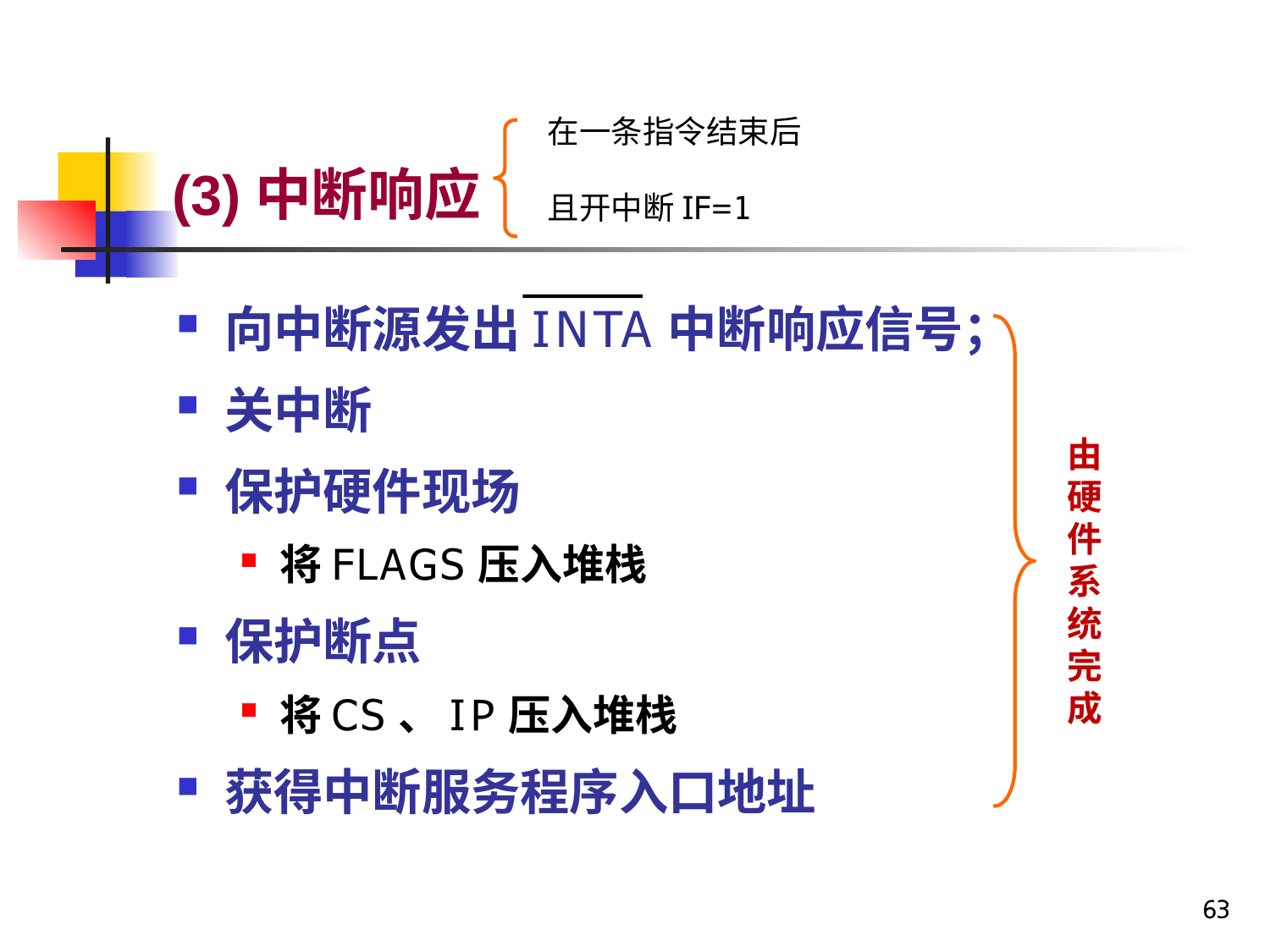

# (3)中断响应
在一条指令结束后

且开中断IF=1

向中断源发出INTA中断响应信号；
关中断
保护硬件现场
将FLAGS压入堆栈
保护断点
将CS、IP压入堆栈
获得中断服务程序入口地址

由硬件系统完成
63